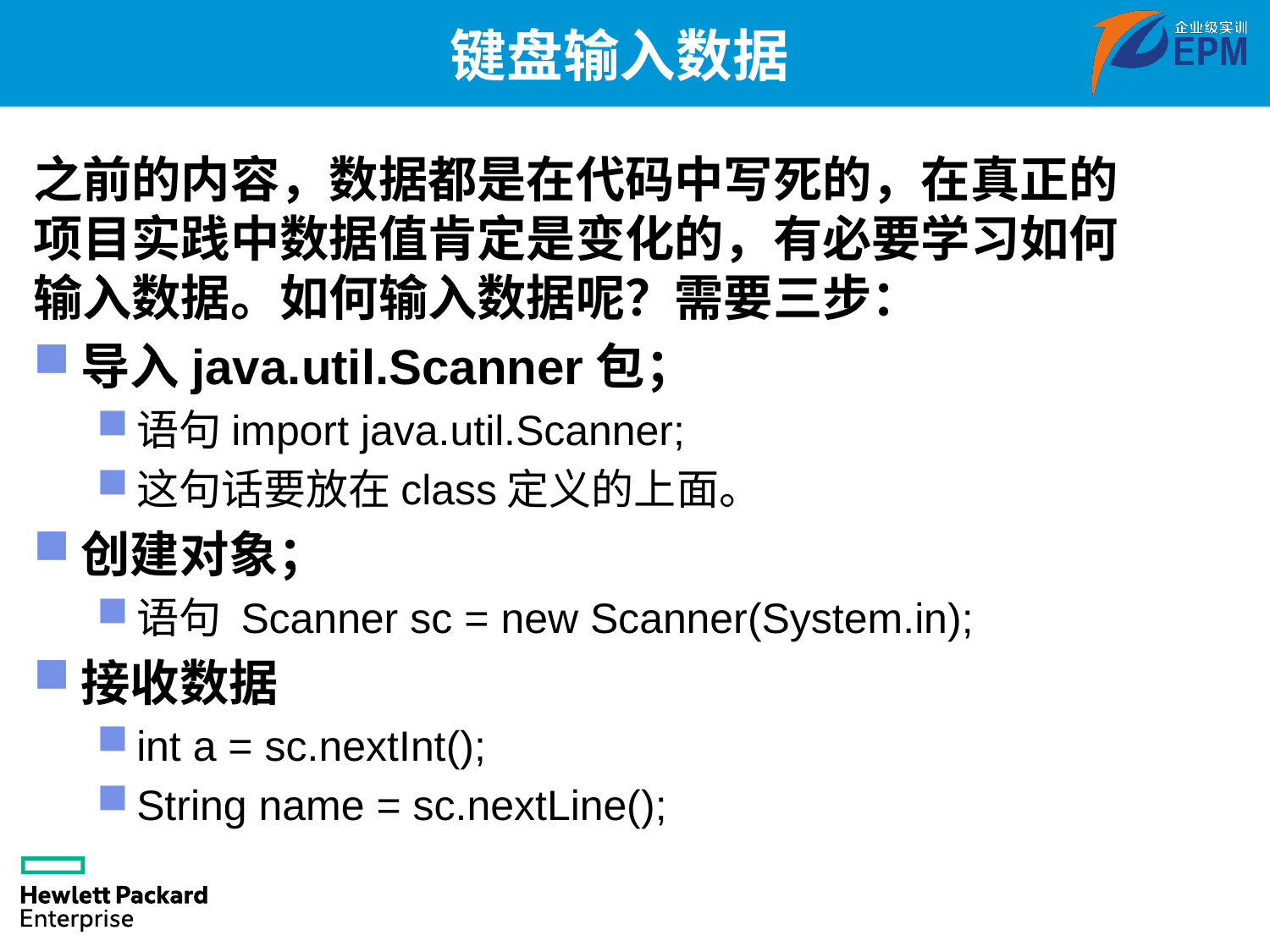

# 键盘输入数据
之前的内容，数据都是在代码中写死的，在真正的项目实践中数据值肯定是变化的，有必要学习如何输入数据。如何输入数据呢？需要三步：
导入java.util.Scanner包；
语句import java.util.Scanner;
这句话要放在class定义的上面。
创建对象；
语句 Scanner sc = new Scanner(System.in);
接收数据
int a = sc.nextInt();
String name = sc.nextLine();